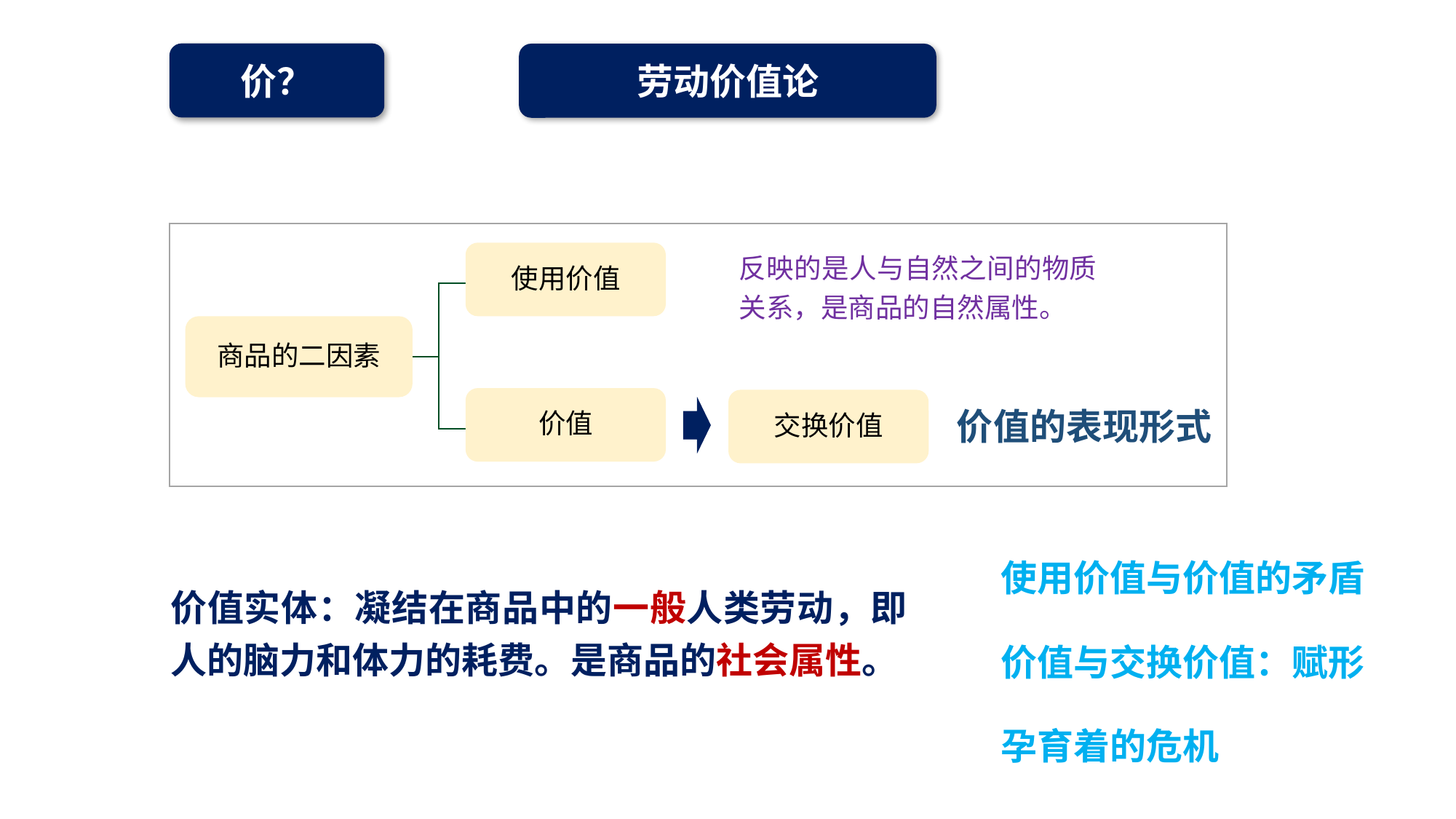

价？
劳动价值论

反映的是人与自然之间的物质关系，是商品的自然属性。
使用价值

商品的二因素

价值
交换价值
价值的表现形式

使用价值与价值的矛盾
价值实体：凝结在商品中的一般人类劳动，即人的脑力和体力的耗费。是商品的社会属性。
价值与交换价值：赋形
孕育着的危机